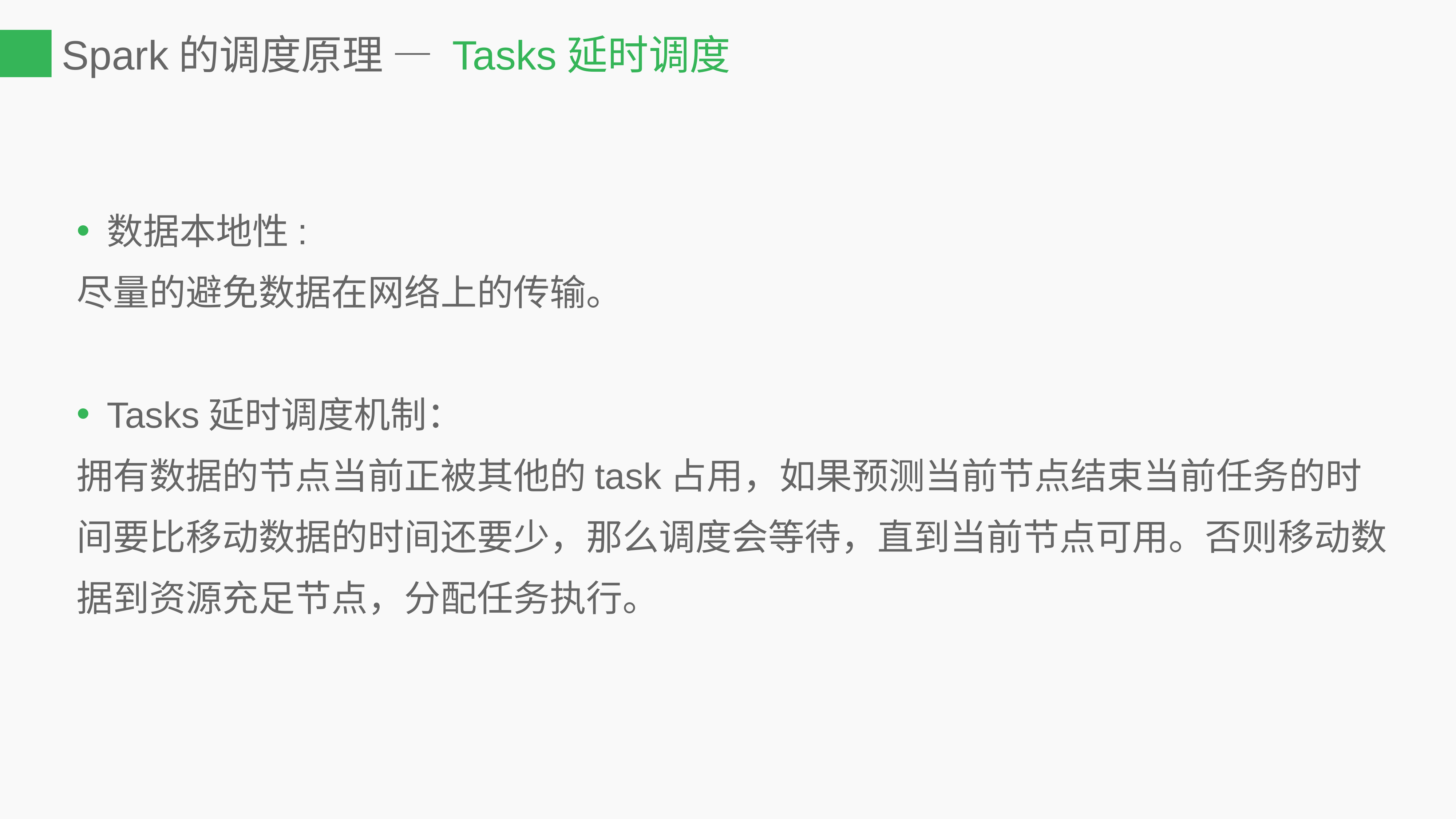

# Spark的调度原理 — Tasks延时调度
数据本地性:
尽量的避免数据在网络上的传输。

Tasks延时调度机制：
拥有数据的节点当前正被其他的task占用，如果预测当前节点结束当前任务的时间要比移动数据的时间还要少，那么调度会等待，直到当前节点可用。否则移动数据到资源充足节点，分配任务执行。